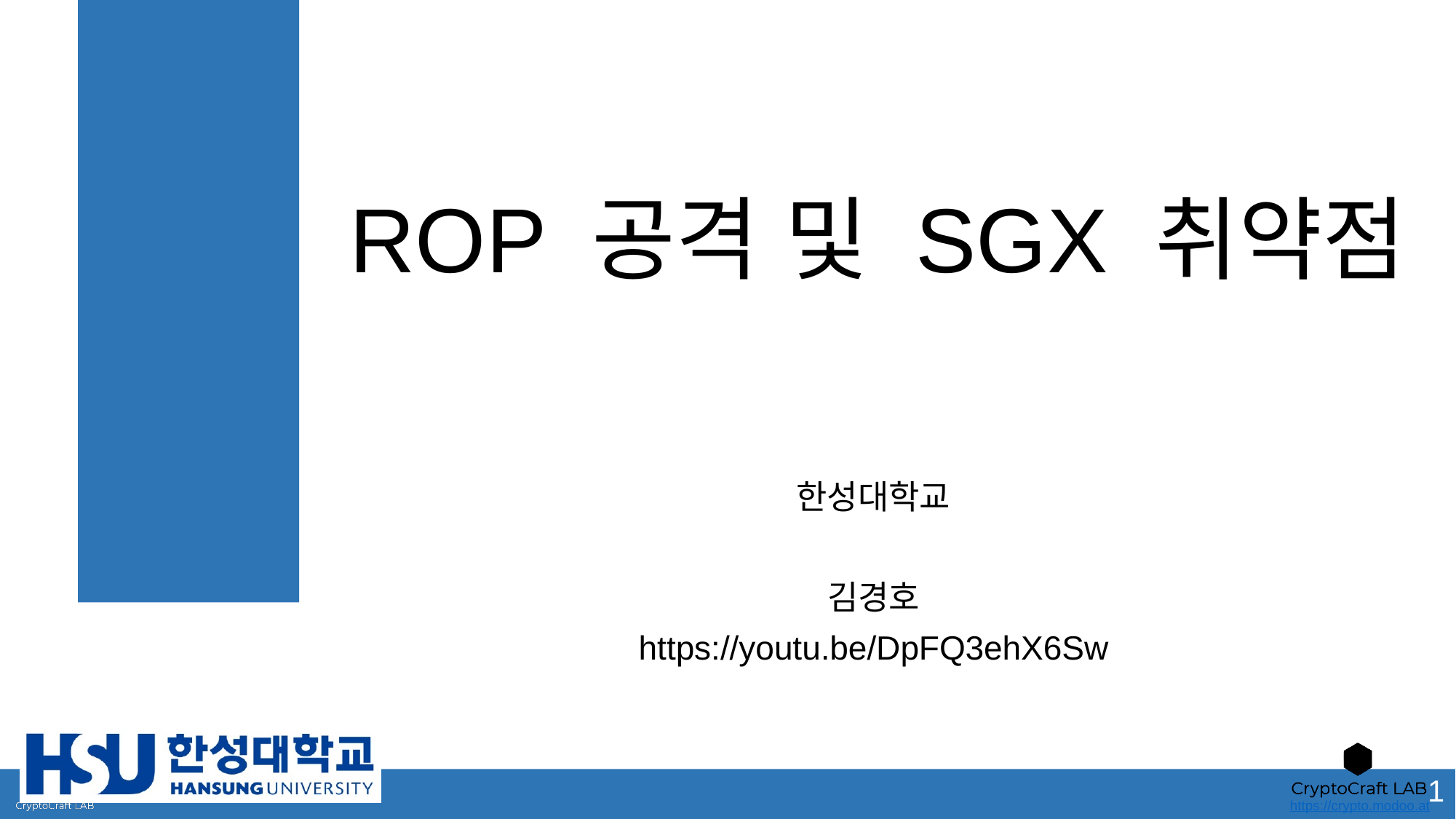

# ROP 공격 및 SGX 취약점
한성대학교

김경호
https://youtu.be/DpFQ3ehX6Sw